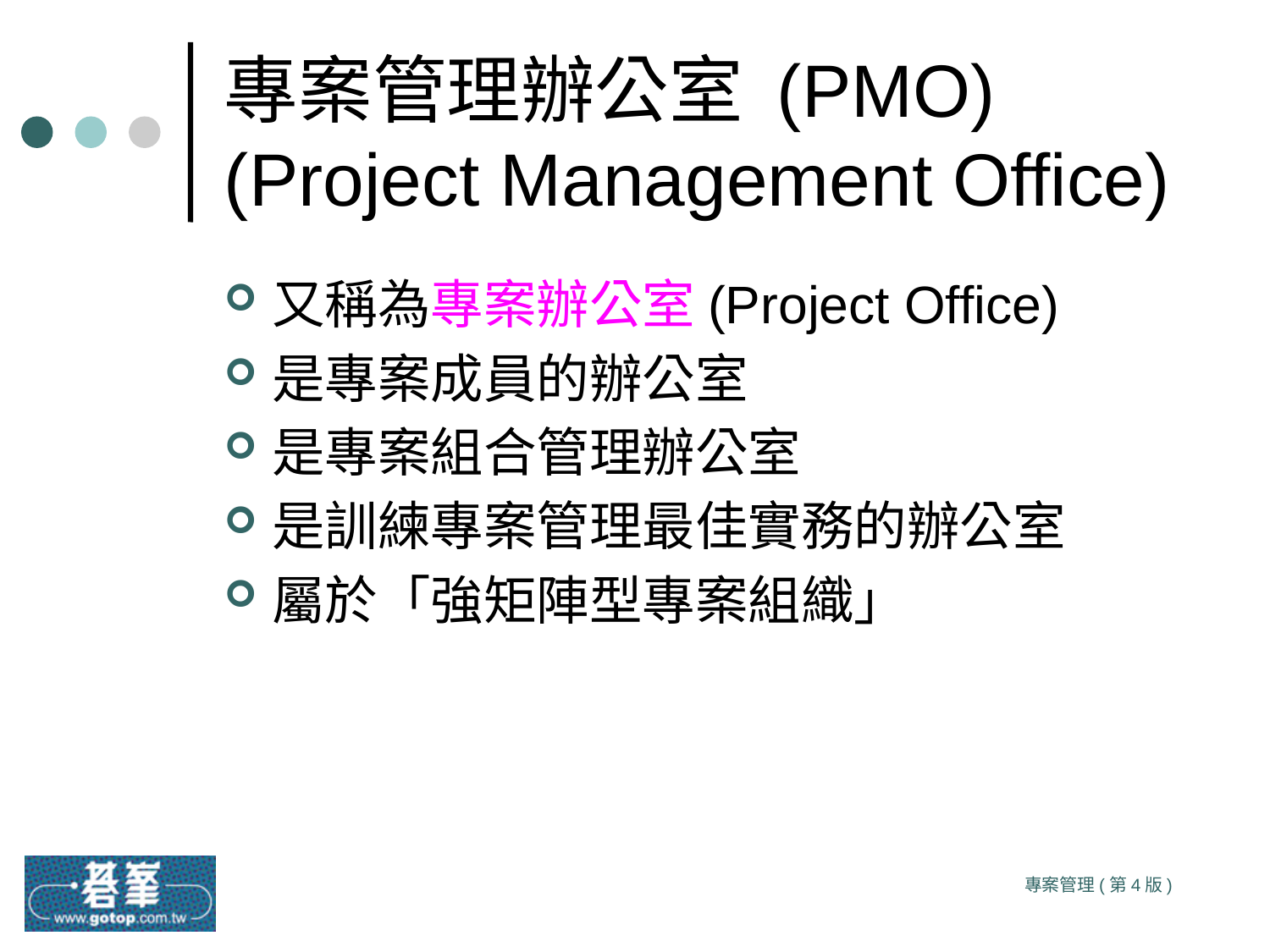

# 專案管理辦公室 (PMO) (Project Management Office)
又稱為專案辦公室(Project Office)
是專案成員的辦公室
是專案組合管理辦公室
是訓練專案管理最佳實務的辦公室
屬於「強矩陣型專案組織」
專案管理(第4版)